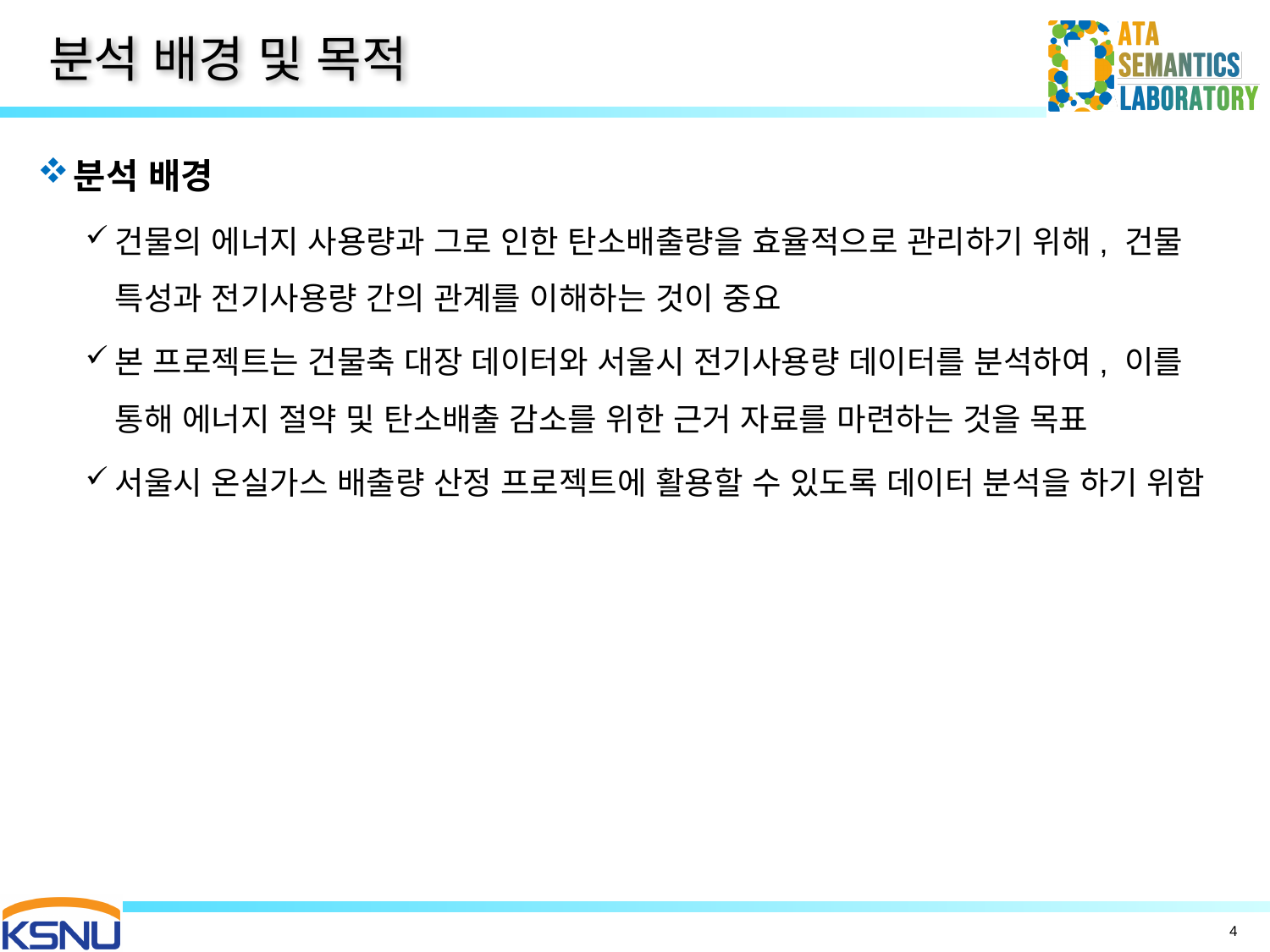

# 분석 배경 및 목적
분석 배경
건물의 에너지 사용량과 그로 인한 탄소배출량을 효율적으로 관리하기 위해, 건물 특성과 전기사용량 간의 관계를 이해하는 것이 중요
본 프로젝트는 건물축 대장 데이터와 서울시 전기사용량 데이터를 분석하여, 이를 통해 에너지 절약 및 탄소배출 감소를 위한 근거 자료를 마련하는 것을 목표
서울시 온실가스 배출량 산정 프로젝트에 활용할 수 있도록 데이터 분석을 하기 위함
4